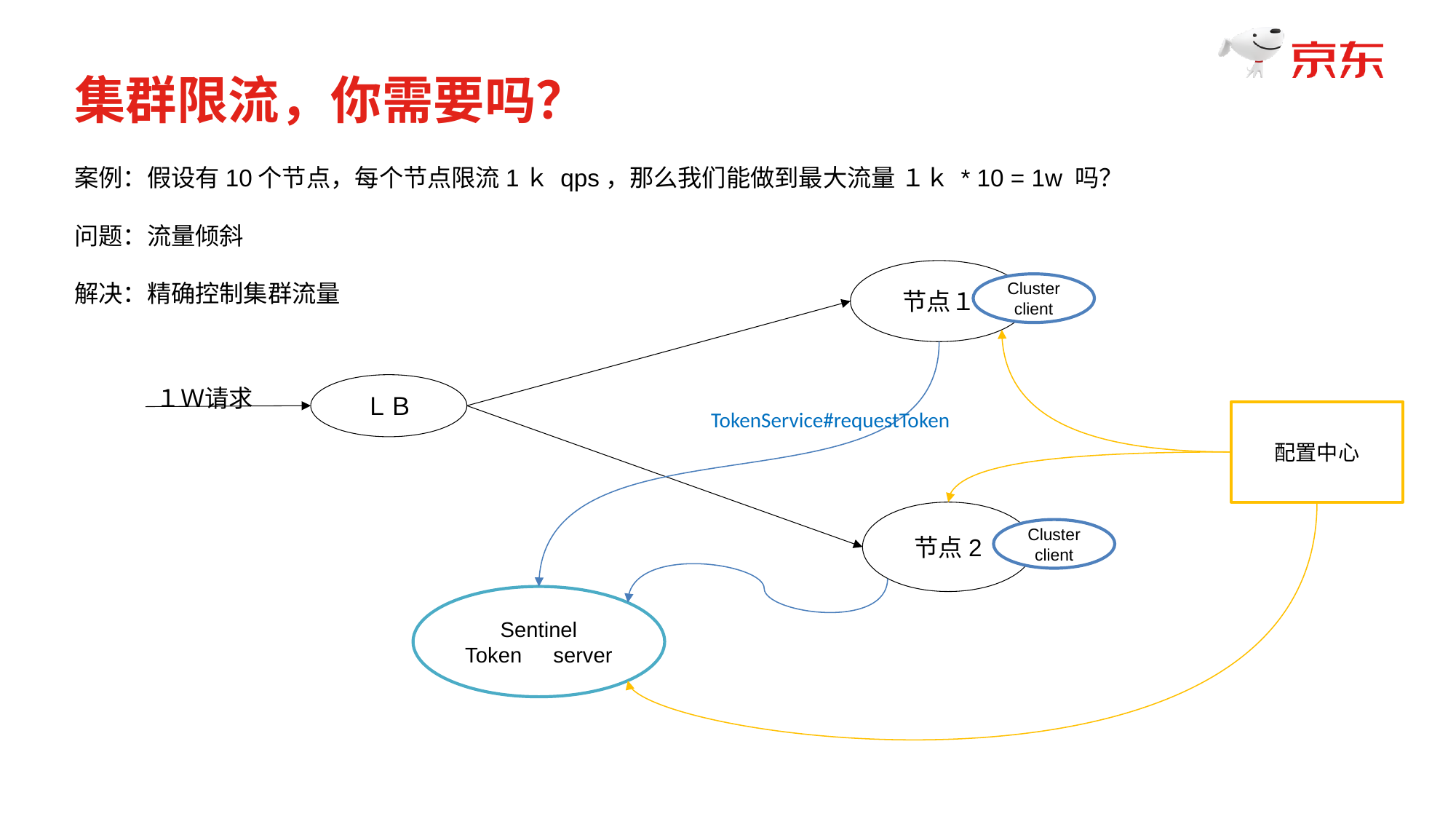

集群限流，你需要吗？
案例：假设有10个节点，每个节点限流1ｋ qps，那么我们能做到最大流量 １ｋ * 10 = 1w 吗？
问题：流量倾斜
解决：精确控制集群流量
节点１
Cluster
client
１Ｗ请求
ＬＢ
TokenService#requestToken
配置中心
节点2
Cluster
client
Sentinel
Token　server